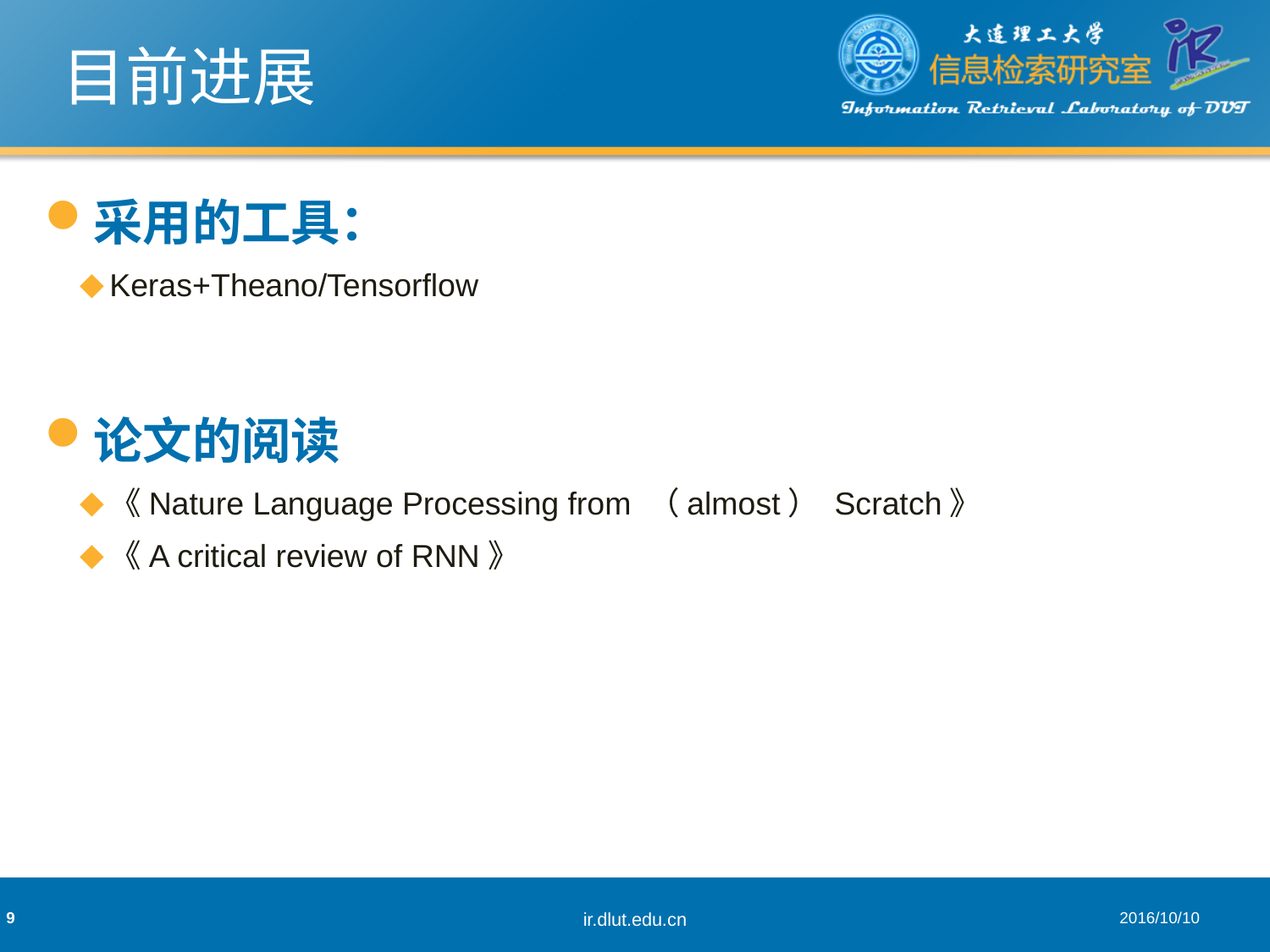

# 目前进展
采用的工具：
Keras+Theano/Tensorflow

论文的阅读
《Nature Language Processing from （almost） Scratch》
《A critical review of RNN》